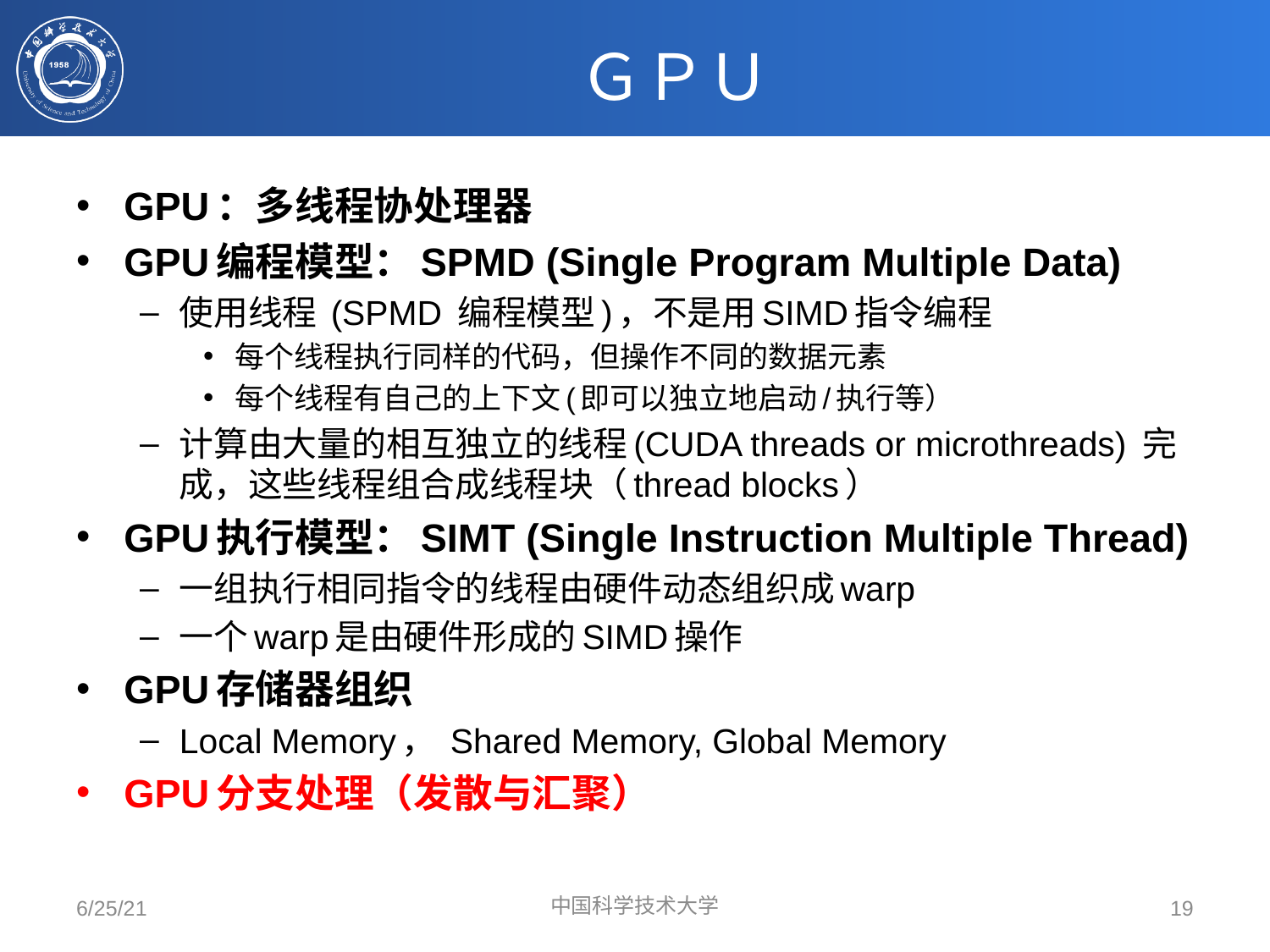

# ＧＰＵ
GPU：多线程协处理器
GPU编程模型：SPMD (Single Program Multiple Data)
使用线程 (SPMD 编程模型)，不是用SIMD指令编程
每个线程执行同样的代码，但操作不同的数据元素
每个线程有自己的上下文(即可以独立地启动/执行等）
计算由大量的相互独立的线程(CUDA threads or microthreads) 完成，这些线程组合成线程块（thread blocks）
GPU执行模型：SIMT (Single Instruction Multiple Thread)
一组执行相同指令的线程由硬件动态组织成warp
一个warp是由硬件形成的SIMD操作
GPU存储器组织
Local Memory， Shared Memory, Global Memory
GPU分支处理（发散与汇聚）

6/25/21
中国科学技术大学
19